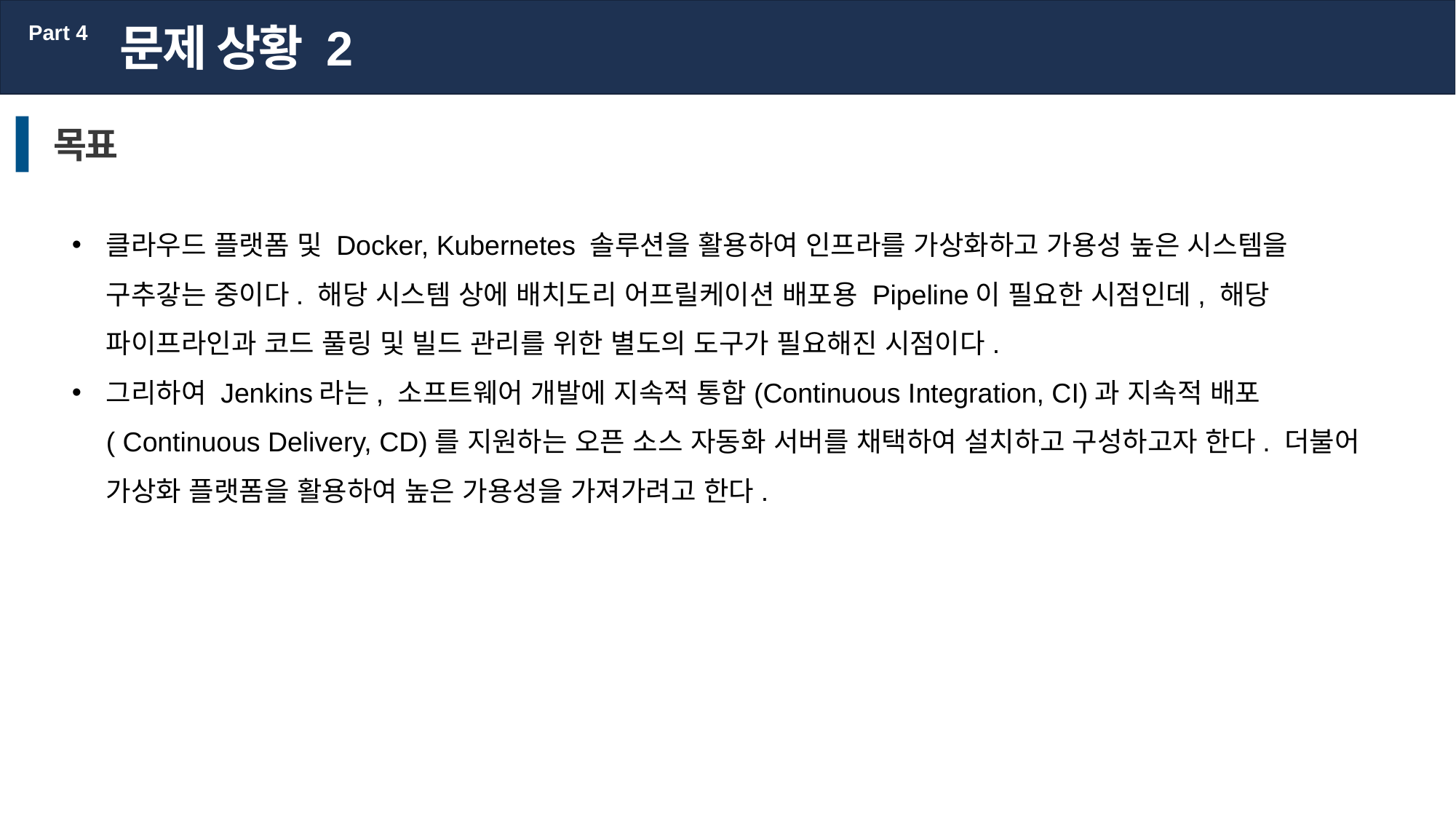

문제 상황 2
Part 4

목표
클라우드 플랫폼 및 Docker, Kubernetes 솔루션을 활용하여 인프라를 가상화하고 가용성 높은 시스템을 구추갛는 중이다. 해당 시스템 상에 배치도리 어프릴케이션 배포용 Pipeline이 필요한 시점인데, 해당 파이프라인과 코드 풀링 및 빌드 관리를 위한 별도의 도구가 필요해진 시점이다.
그리하여 Jenkins라는, 소프트웨어 개발에 지속적 통합(Continuous Integration, CI)과 지속적 배포( Continuous Delivery, CD)를 지원하는 오픈 소스 자동화 서버를 채택하여 설치하고 구성하고자 한다. 더불어 가상화 플랫폼을 활용하여 높은 가용성을 가져가려고 한다.